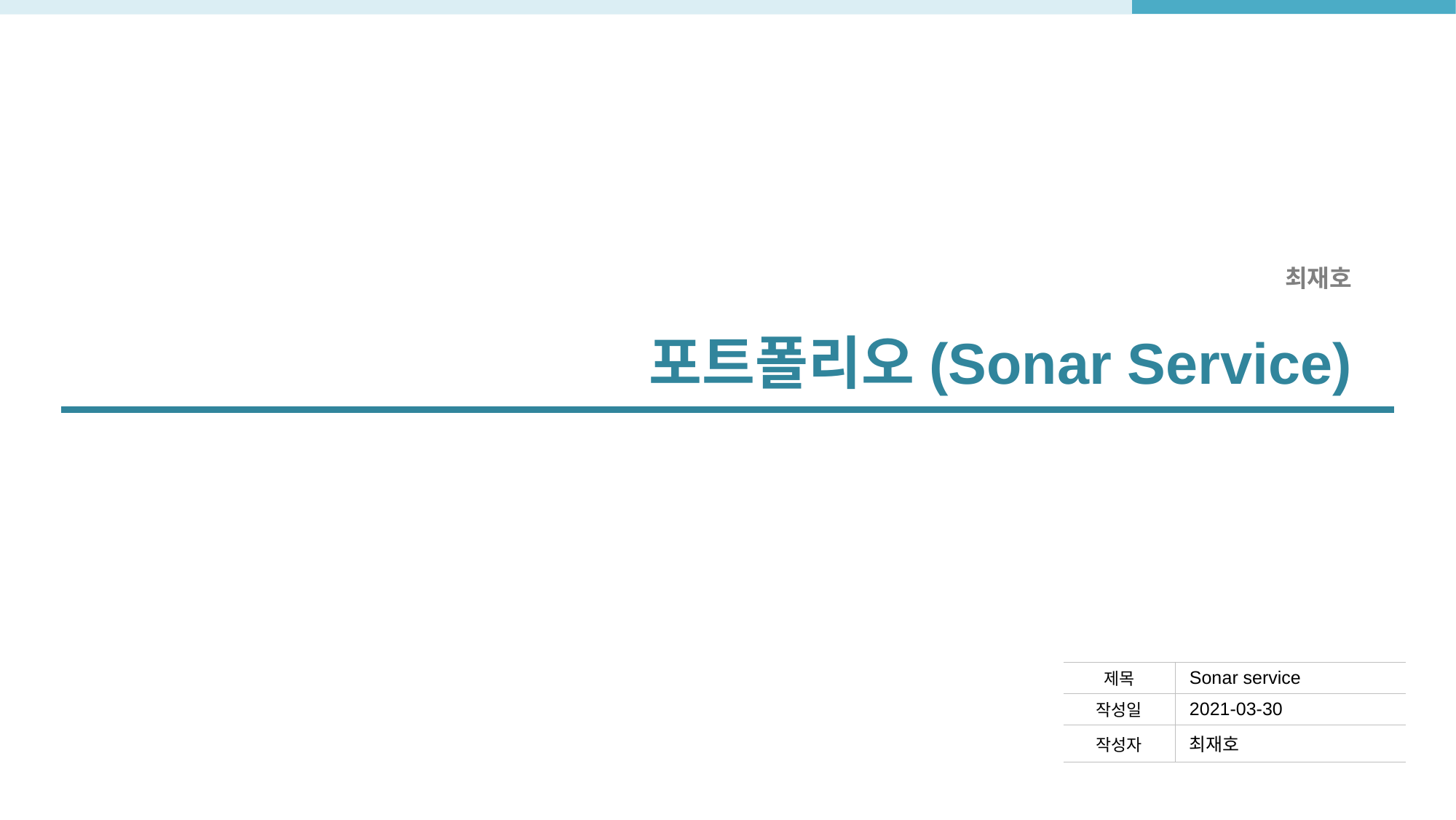

최재호
포트폴리오(Sonar Service)
| 제목 | Sonar service |
| --- | --- |
| 작성일 | 2021-03-30 |
| 작성자 | 최재호 |